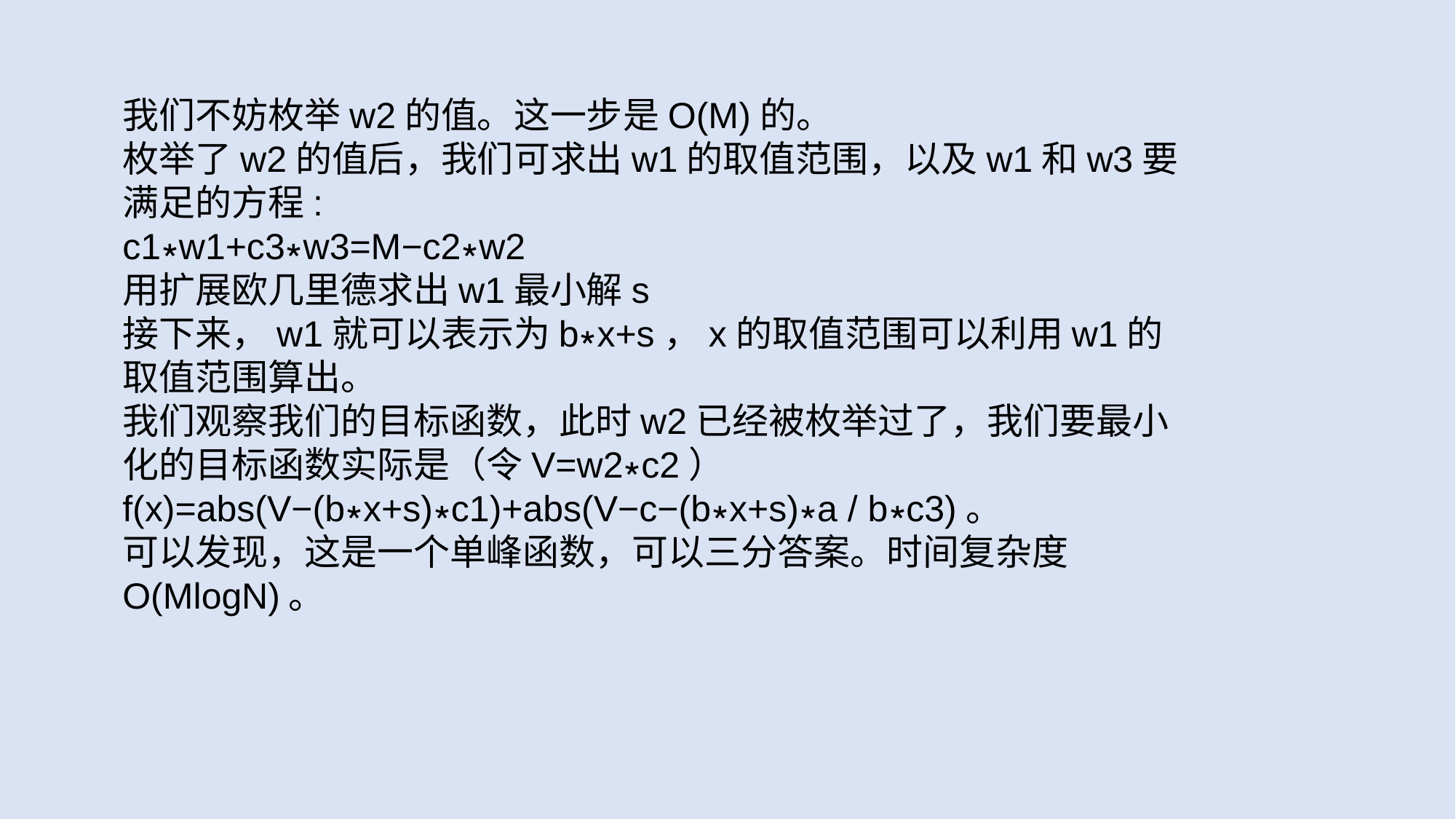

我们不妨枚举w2的值。这一步是O(M)的。
枚举了w2的值后，我们可求出w1的取值范围，以及w1和w3要满足的方程:
c1∗w1+c3∗w3=M−c2∗w2
用扩展欧几里德求出w1最小解s
接下来，w1就可以表示为b∗x+s，x的取值范围可以利用w1的取值范围算出。
我们观察我们的目标函数，此时w2已经被枚举过了，我们要最小化的目标函数实际是（令V=w2∗c2）
f(x)=abs(V−(b∗x+s)∗c1)+abs(V−c−(b∗x+s)∗a / b∗c3)。
可以发现，这是一个单峰函数，可以三分答案。时间复杂度O(MlogN)。